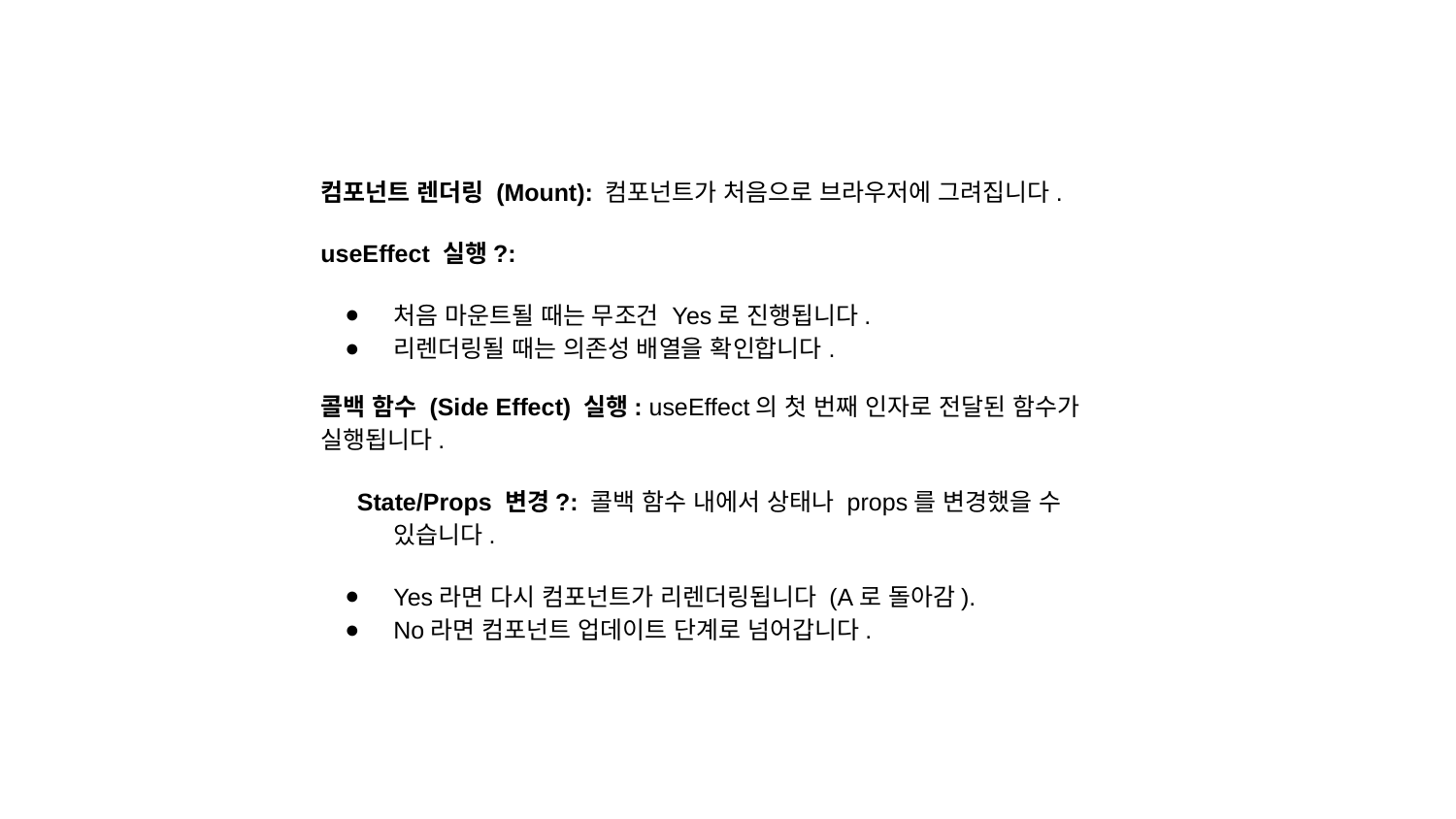

컴포넌트 렌더링 (Mount): 컴포넌트가 처음으로 브라우저에 그려집니다.
useEffect 실행?:
처음 마운트될 때는 무조건 Yes로 진행됩니다.
리렌더링될 때는 의존성 배열을 확인합니다.
콜백 함수 (Side Effect) 실행: useEffect의 첫 번째 인자로 전달된 함수가 실행됩니다.
State/Props 변경?: 콜백 함수 내에서 상태나 props를 변경했을 수 있습니다.
Yes라면 다시 컴포넌트가 리렌더링됩니다 (A로 돌아감).
No라면 컴포넌트 업데이트 단계로 넘어갑니다.